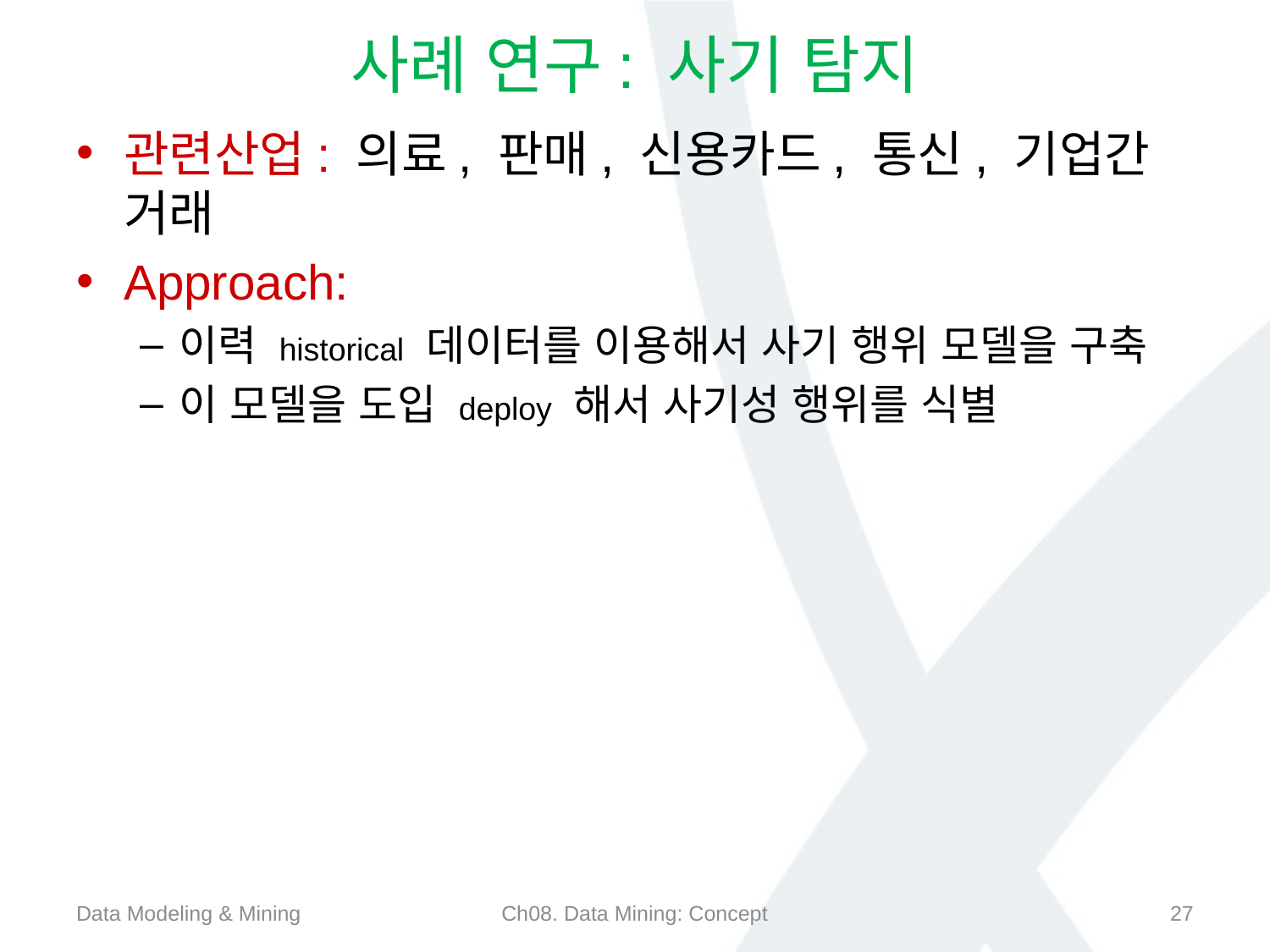

# 사례 연구: 사기 탐지
관련산업: 의료, 판매, 신용카드, 통신, 기업간 거래
Approach:
이력 historical 데이터를 이용해서 사기 행위 모델을 구축
이 모델을 도입 deploy 해서 사기성 행위를 식별
Data Modeling & Mining
Ch08. Data Mining: Concept
27